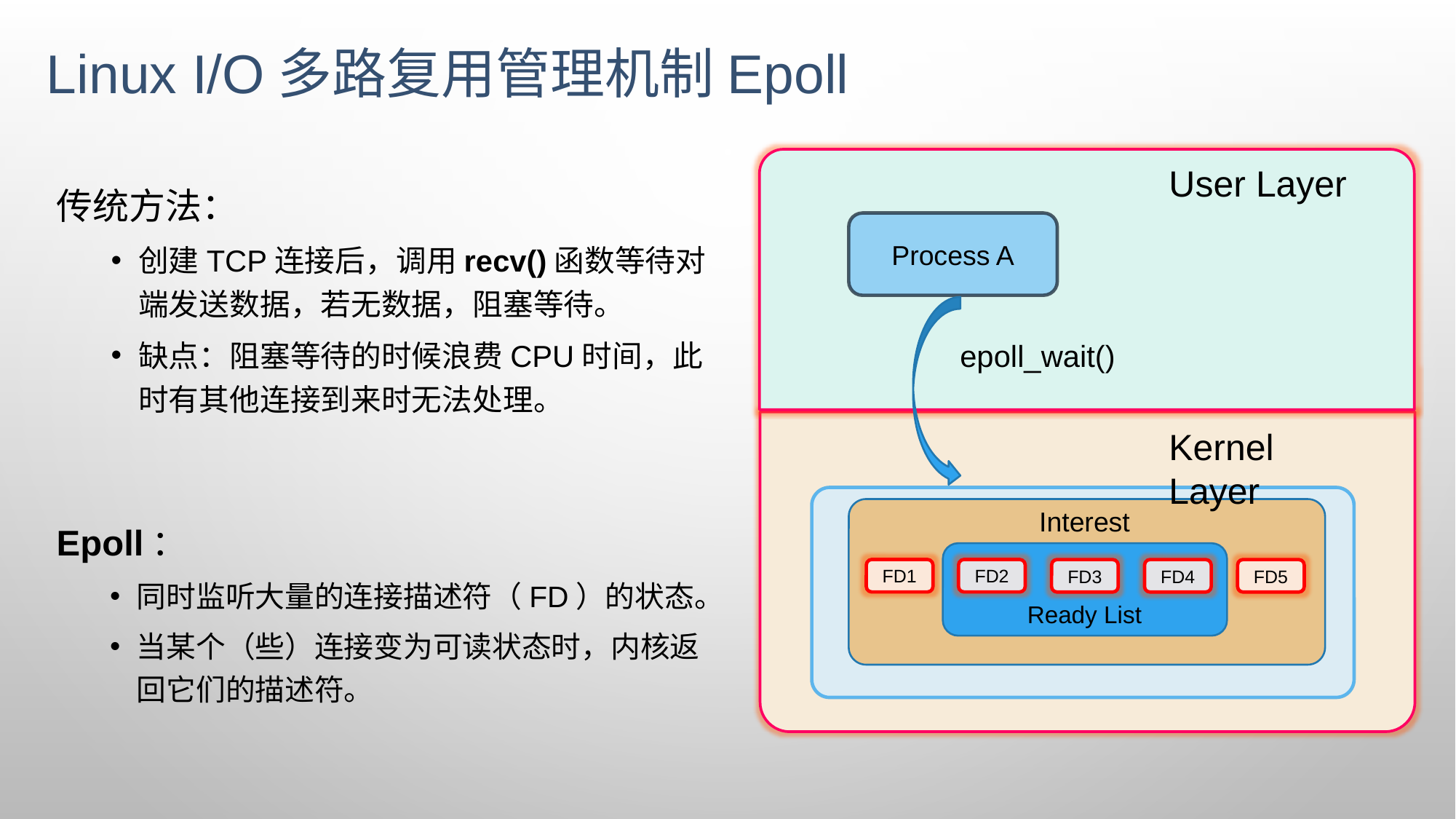

Linux I/O多路复用管理机制Epoll

User Layer
传统方法：
创建tcp连接后，调用recv()函数等待对端发送数据，若无数据，阻塞等待。
缺点：阻塞等待的时候浪费cpu时间，此时有其他连接到来时无法处理。
Process A
epoll_wait()

Kernel Layer

Interest List
Epoll：
同时监听大量的连接描述符（FD）的状态。
当某个（些）连接变为可读状态时，内核返回它们的描述符。

FD1
FD2
FD4
FD5
FD3
Ready List